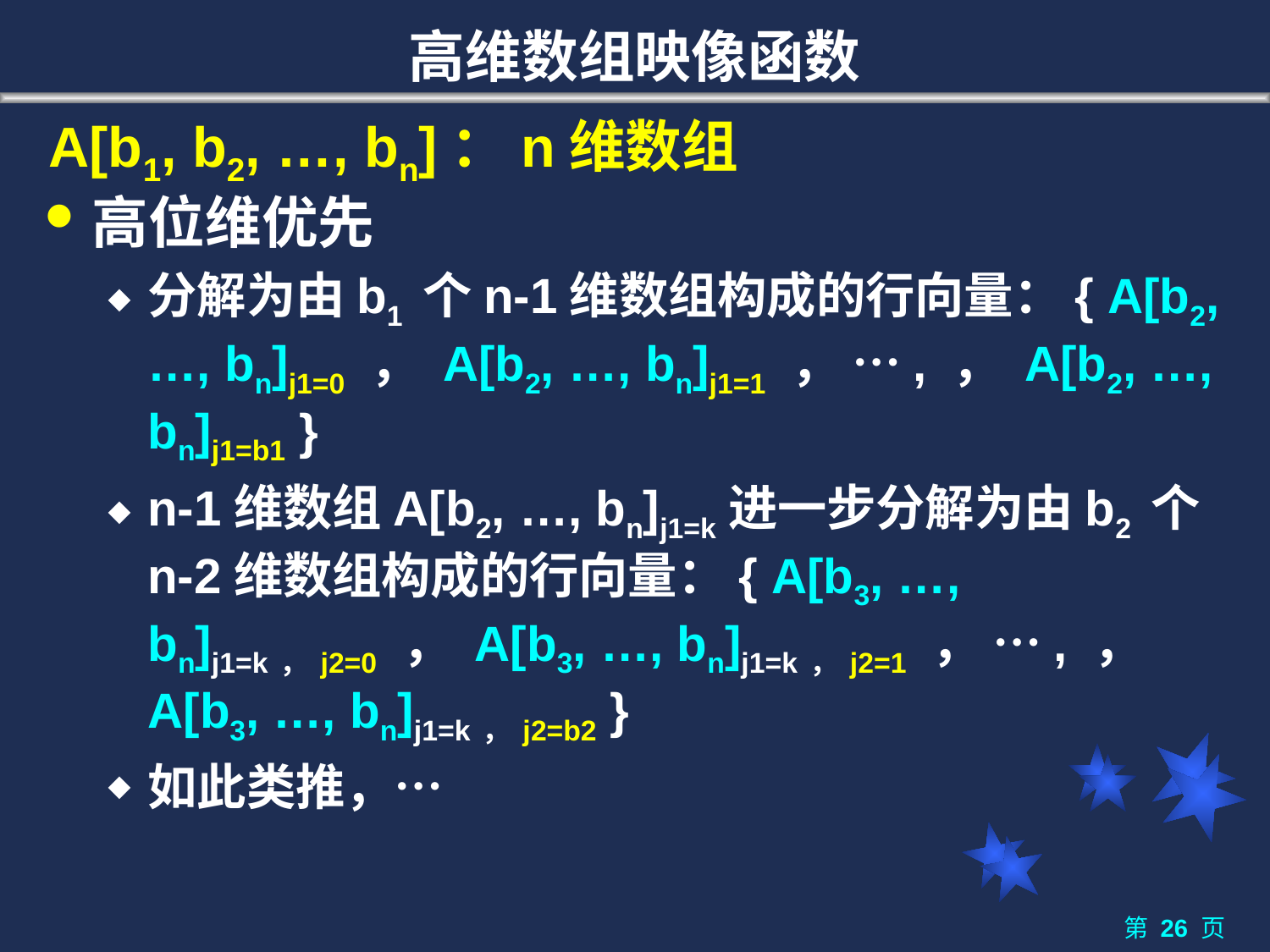

# 高维数组映像函数
A[b1, b2, …, bn]：n维数组

高位维优先
分解为由b1 个n-1维数组构成的行向量：{ A[b2, …, bn]j1=0 ， A[b2, …, bn]j1=1 ， …, ， A[b2, …, bn]j1=b1 }
n-1维数组A[b2, …, bn]j1=k进一步分解为由b2 个n-2维数组构成的行向量：{ A[b3, …, bn]j1=k，j2=0 ， A[b3, …, bn]j1=k，j2=1 ， …, ， A[b3, …, bn]j1=k，j2=b2 }
如此类推，…
第 26 页